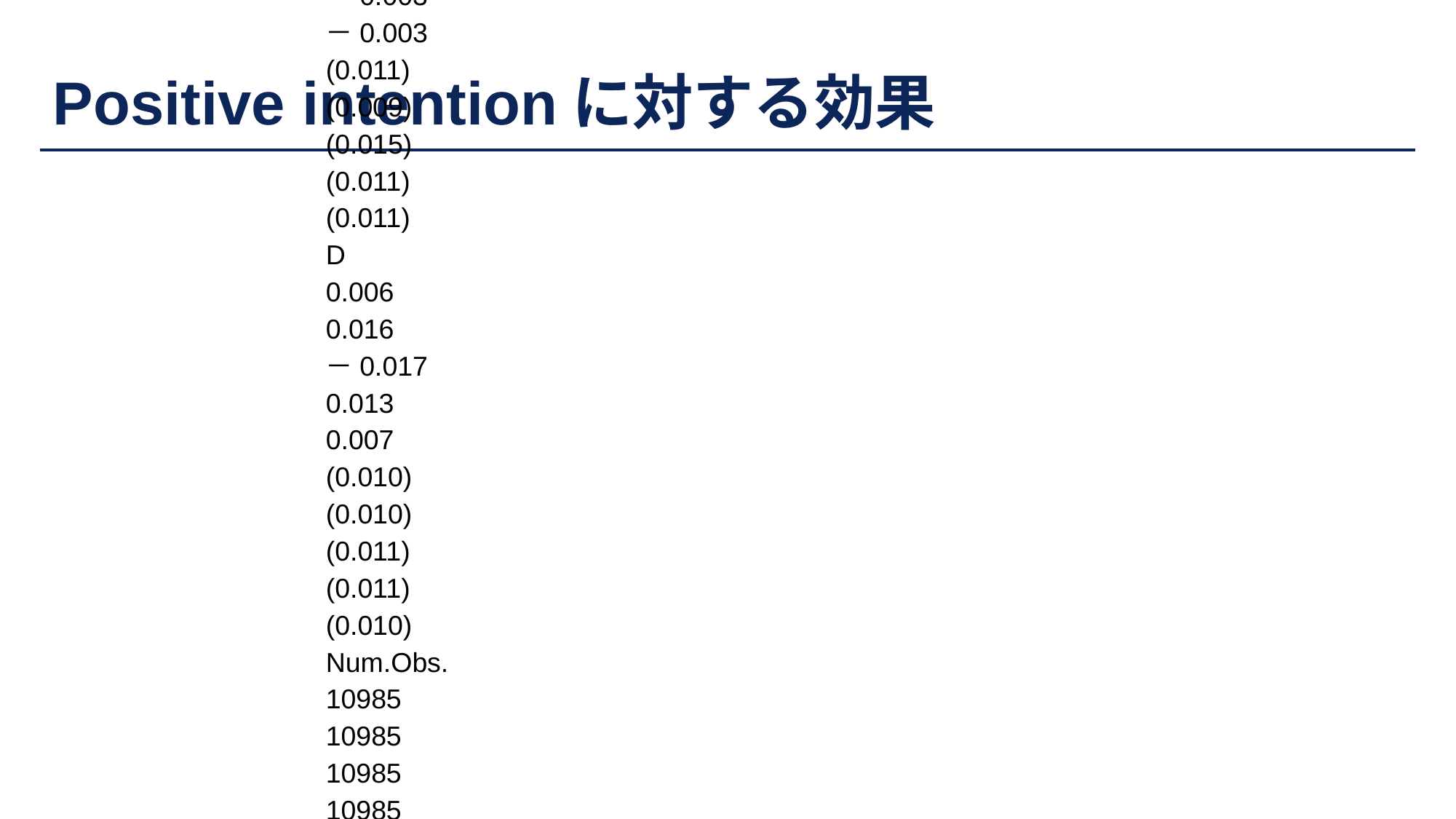

# Positive intentionに対する効果
Reply within specific day with positive intention
Positive intention
5 days
10 days
20 days
30 days
B
0.020
0.013
－0.020*
0.021
0.021
(0.012)
(0.009)
(0.010)
(0.013)
(0.012)
C
－0.003
0.004
0.004
－0.003
－0.003
(0.011)
(0.009)
(0.015)
(0.011)
(0.011)
D
0.006
0.016
－0.017
0.013
0.007
(0.010)
(0.010)
(0.011)
(0.011)
(0.010)
Num.Obs.
10985
10985
10985
10985
10985
Control Avg.
0.553
0.060
0.384
0.532
0.550
F-tests, p-value
B = C
0.011
0.229
0.088
0.014
0.007
B = D
0.068
0.775
0.698
0.388
0.075
C = D
0.267
0.146
0.121
0.039
0.156
 * p < 0.1, ** p < 0.05, *** p < 0.01